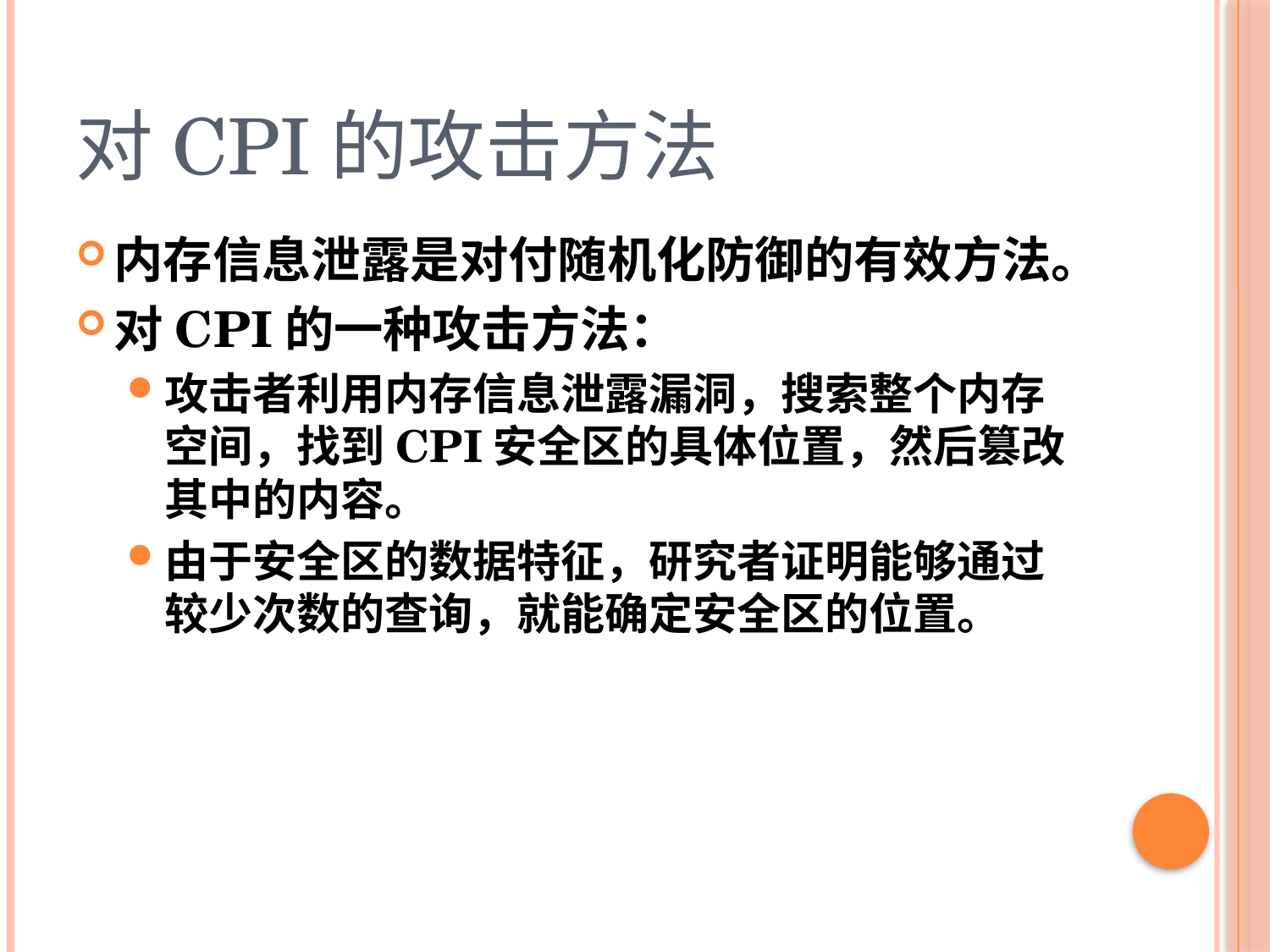

# 对CPI的攻击方法
内存信息泄露是对付随机化防御的有效方法。
对CPI的一种攻击方法：
攻击者利用内存信息泄露漏洞，搜索整个内存空间，找到CPI安全区的具体位置，然后篡改其中的内容。
由于安全区的数据特征，研究者证明能够通过较少次数的查询，就能确定安全区的位置。